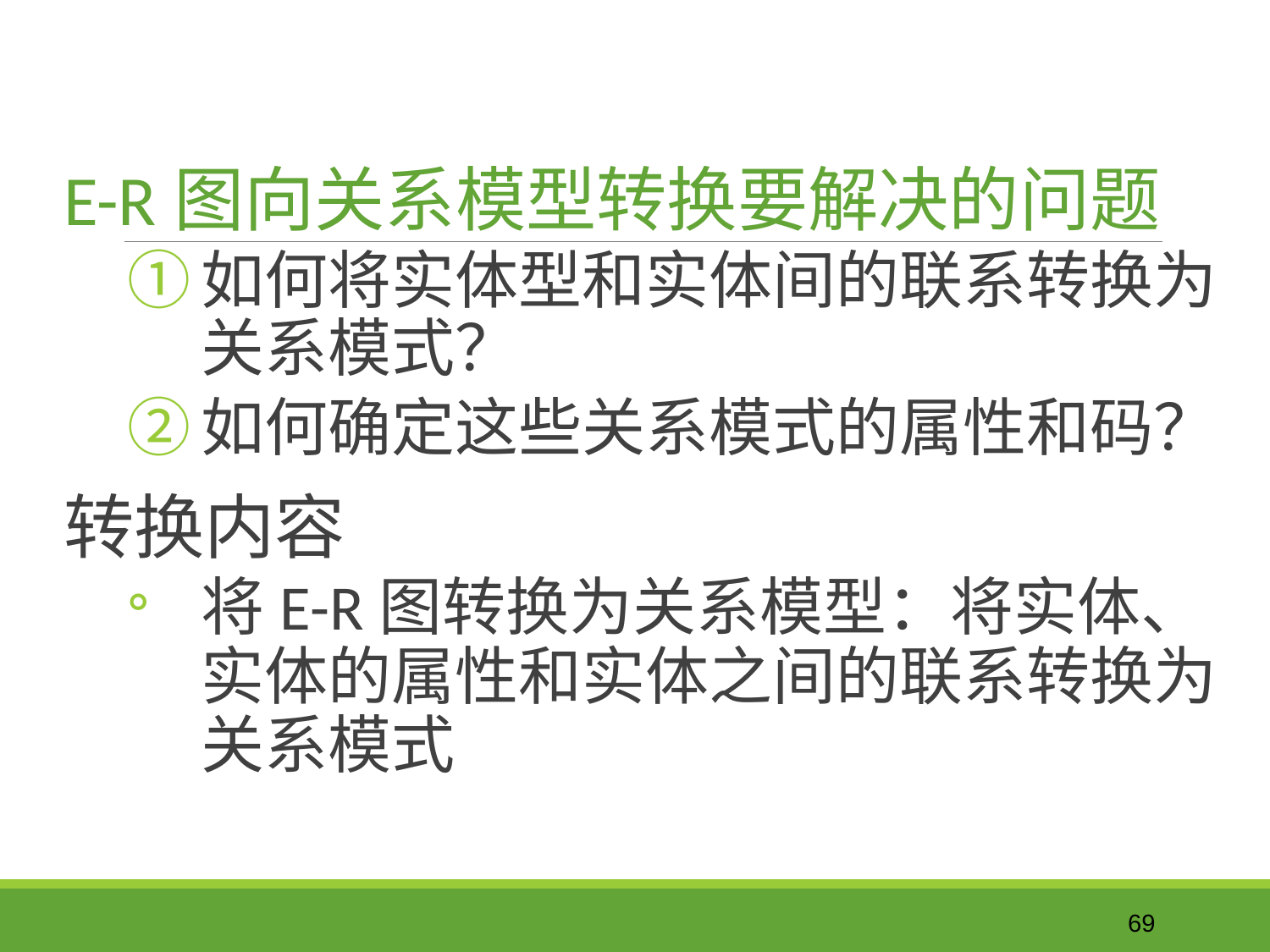

E-R图向关系模型转换要解决的问题
如何将实体型和实体间的联系转换为关系模式？
如何确定这些关系模式的属性和码？
转换内容
将E-R图转换为关系模型：将实体、实体的属性和实体之间的联系转换为关系模式
69